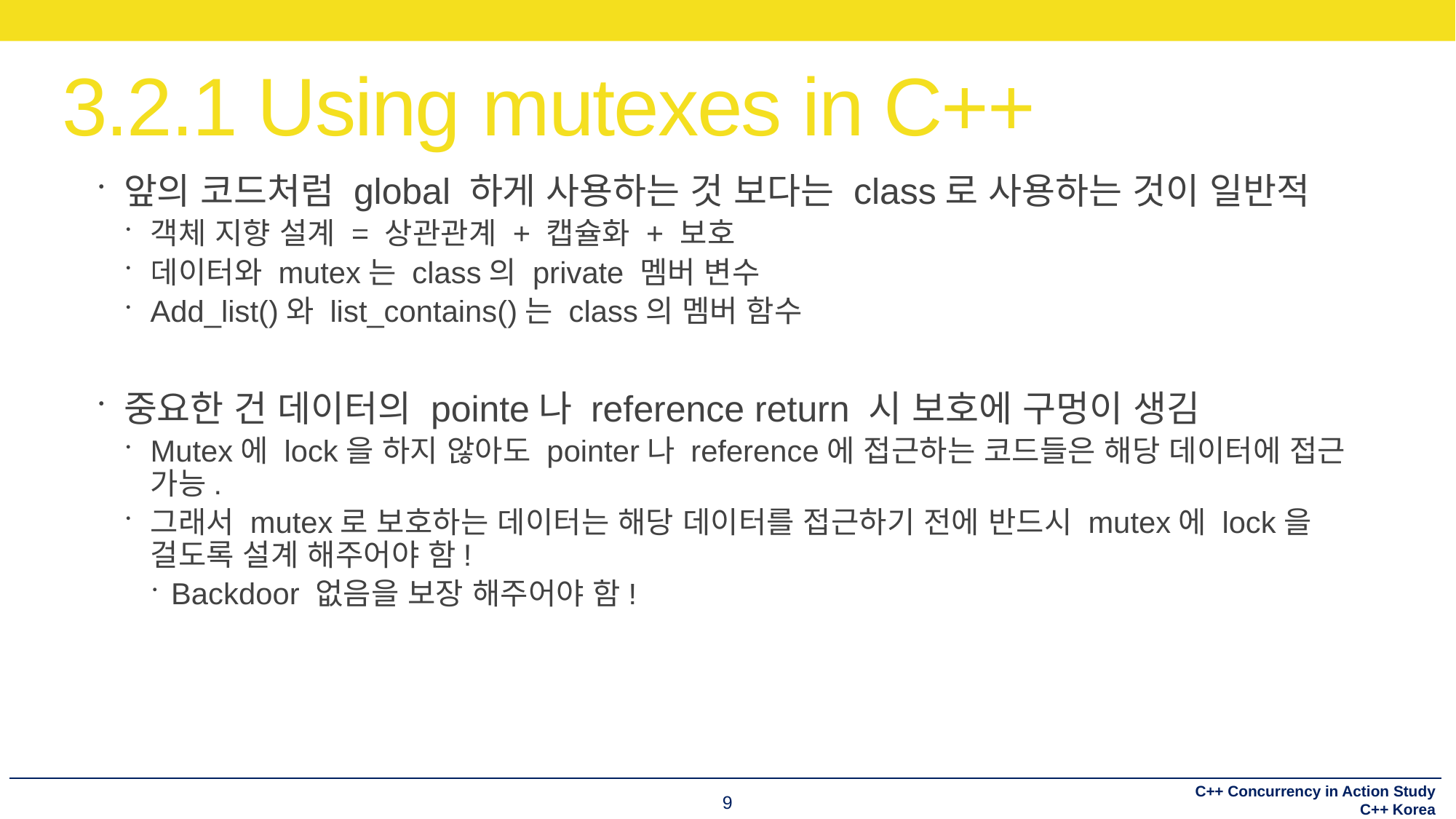

# 3.2.1 Using mutexes in C++
앞의 코드처럼 global 하게 사용하는 것 보다는 class로 사용하는 것이 일반적
객체 지향 설계 = 상관관계 + 캡슐화 + 보호
데이터와 mutex는 class의 private 멤버 변수
Add_list()와 list_contains()는 class의 멤버 함수

중요한 건 데이터의 pointe나 reference return 시 보호에 구멍이 생김
Mutex에 lock을 하지 않아도 pointer나 reference에 접근하는 코드들은 해당 데이터에 접근 가능.
그래서 mutex로 보호하는 데이터는 해당 데이터를 접근하기 전에 반드시 mutex에 lock을 걸도록 설계 해주어야 함!
Backdoor 없음을 보장 해주어야 함!

9